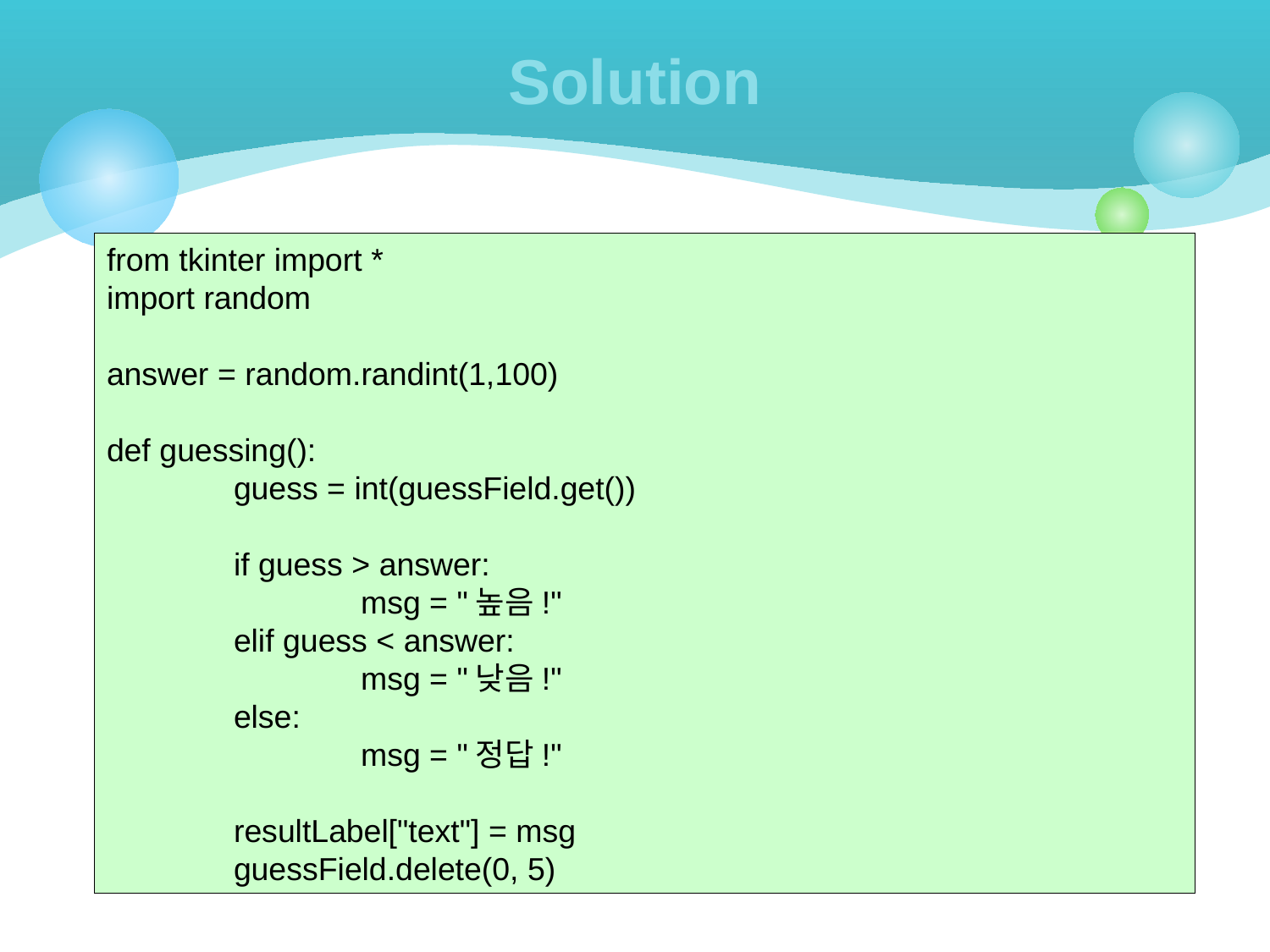

# Solution
from tkinter import *
import random

answer = random.randint(1,100)

def guessing():
	guess = int(guessField.get())

	if guess > answer:
		msg = "높음!"
	elif guess < answer:
		msg = "낮음!"
	else:
		msg = "정답!"

	resultLabel["text"] = msg
	guessField.delete(0, 5)